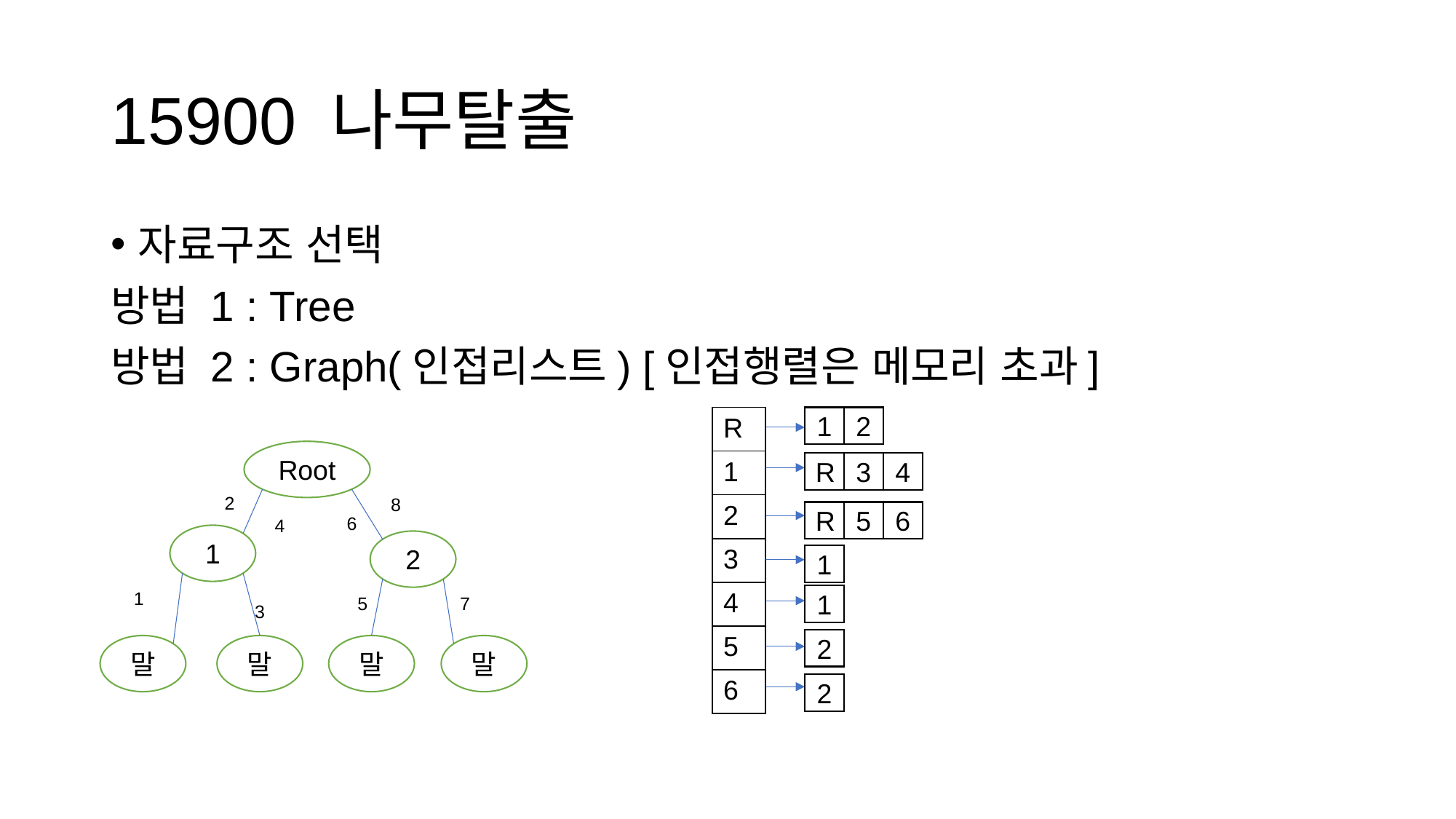

# 15900 나무탈출
자료구조 선택
방법 1 : Tree
방법 2 : Graph(인접리스트) [인접행렬은 메모리 초과]

| R |
| --- |
| 1 |
| 2 |
| 3 |
| 4 |
| 5 |
| 6 |
1
2
Root
2
8
6
4
1
2
1
5
7
3
말
말
말
말
R
3
4
R
5
6
1
1
2
2